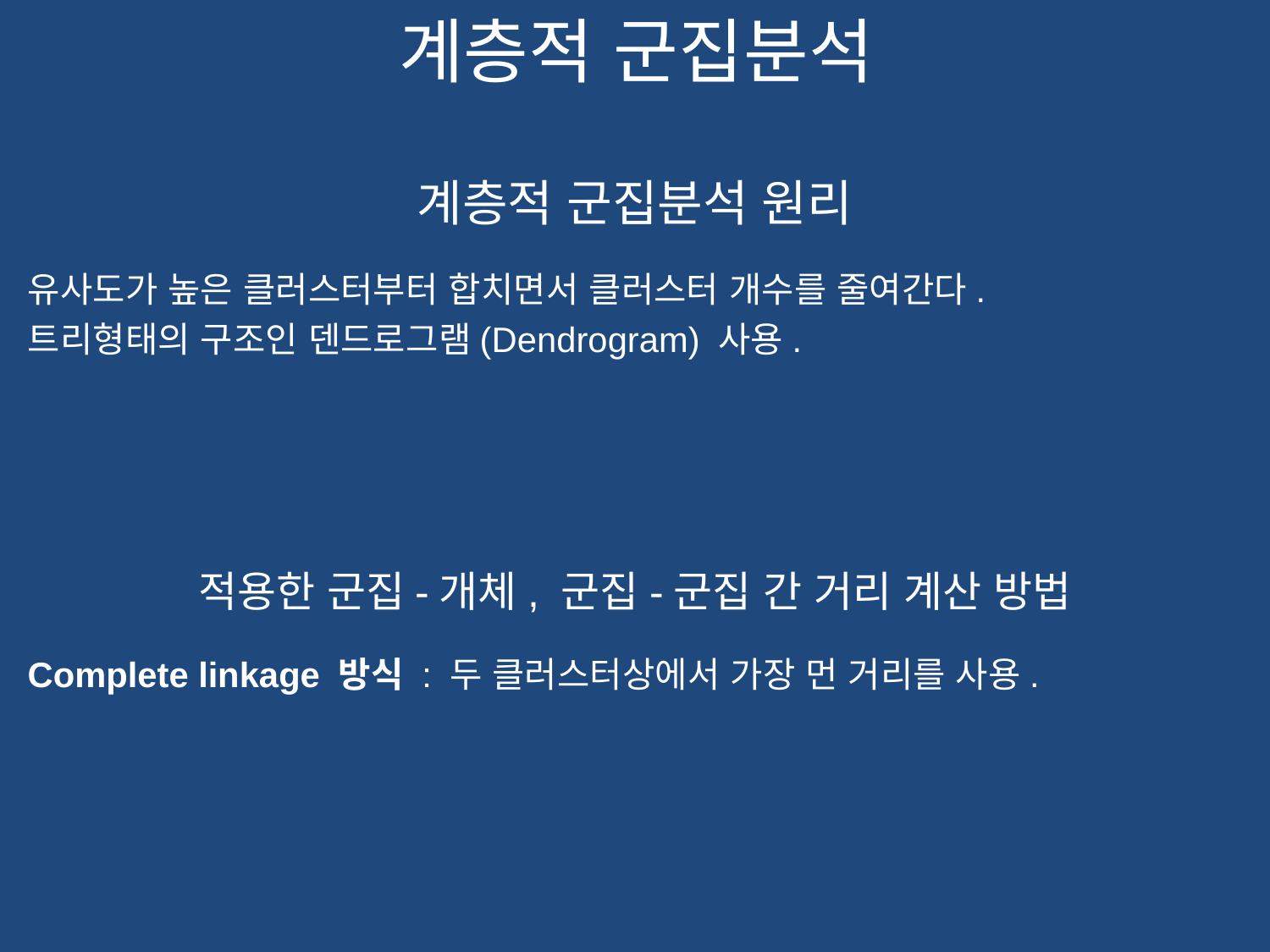

# 계층적 군집분석

계층적 군집분석 원리

유사도가 높은 클러스터부터 합치면서 클러스터 개수를 줄여간다.
트리형태의 구조인 덴드로그램(Dendrogram) 사용.

적용한 군집-개체, 군집-군집 간 거리 계산 방법

Complete linkage 방식 : 두 클러스터상에서 가장 먼 거리를 사용.